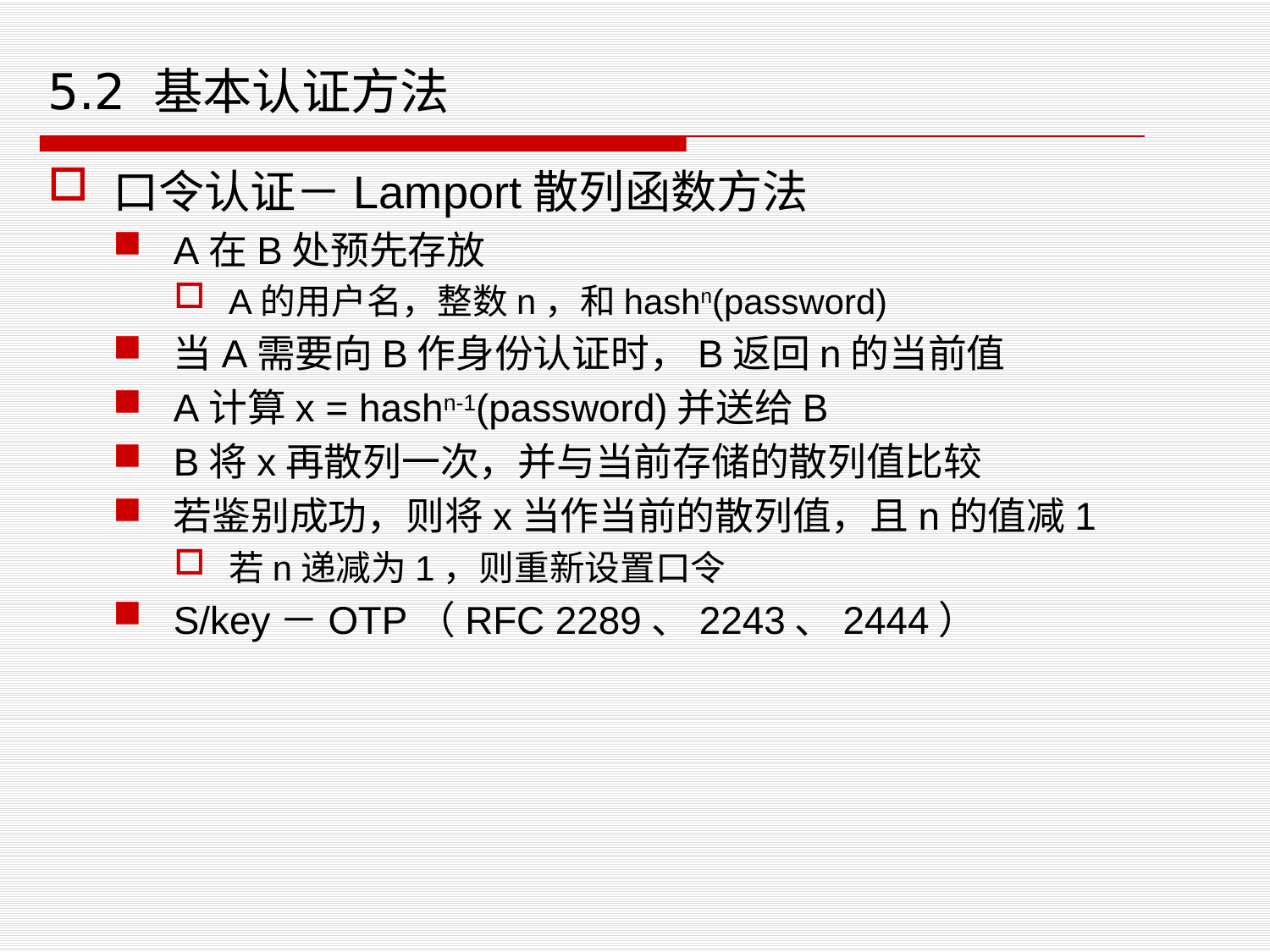

5
# 5.2 基本认证方法
口令认证－Lamport散列函数方法
A在B处预先存放
A的用户名，整数n，和hashn(password)
当A需要向B作身份认证时，B返回n的当前值
A计算x = hashn-1(password)并送给B
B将x再散列一次，并与当前存储的散列值比较
若鉴别成功，则将x当作当前的散列值，且n的值减1
若n递减为1，则重新设置口令
S/key－OTP（RFC 2289、2243、2444）